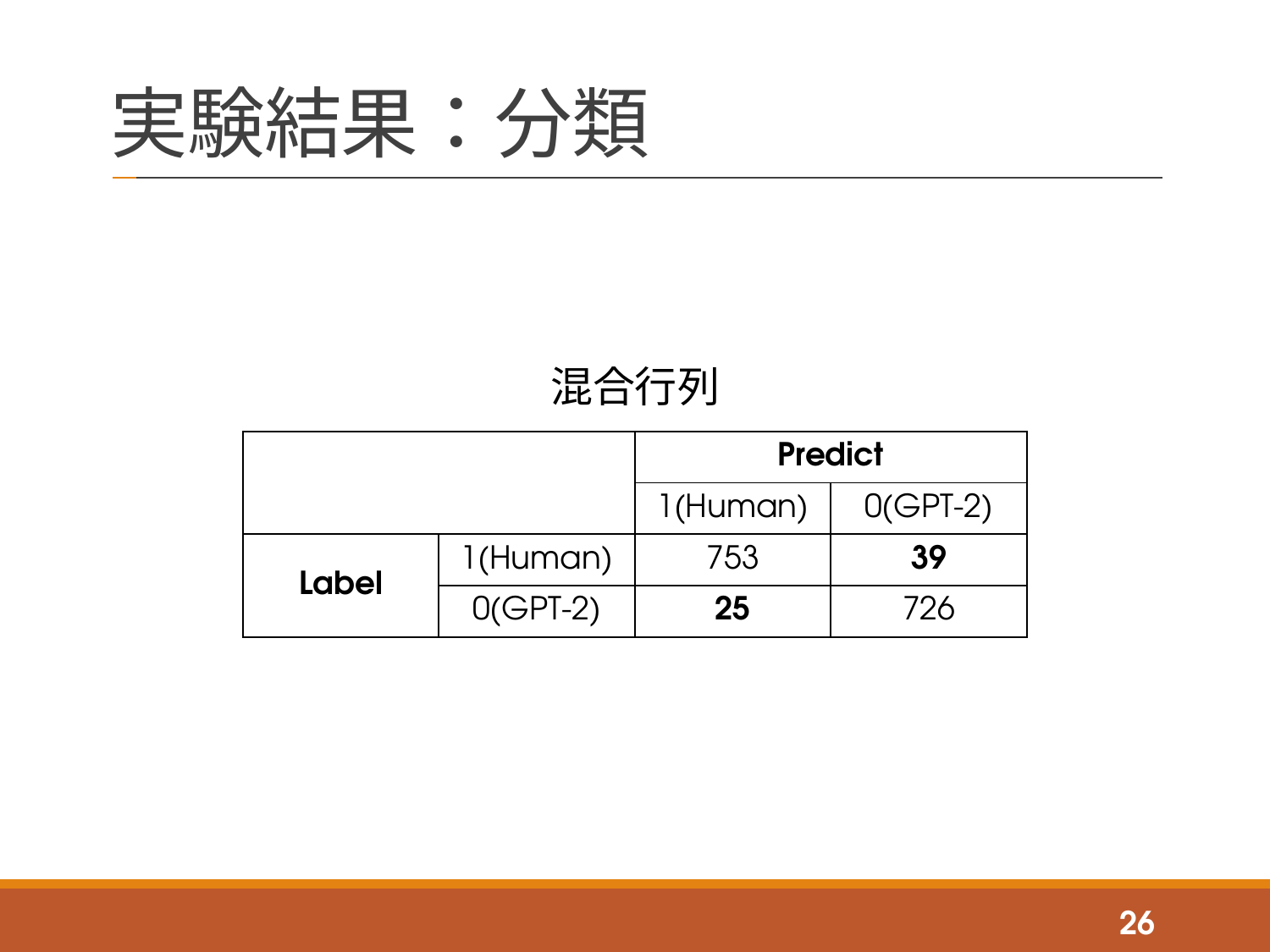

# 実験結果：分類
混合行列
|  |  | Predict |  |
| --- | --- | --- | --- |
|  |  | 1(Human) | 0(GPT-2) |
| Label | 1(Human) | 753 | 39 |
|  | 0(GPT-2) | 25 | 726 |
26